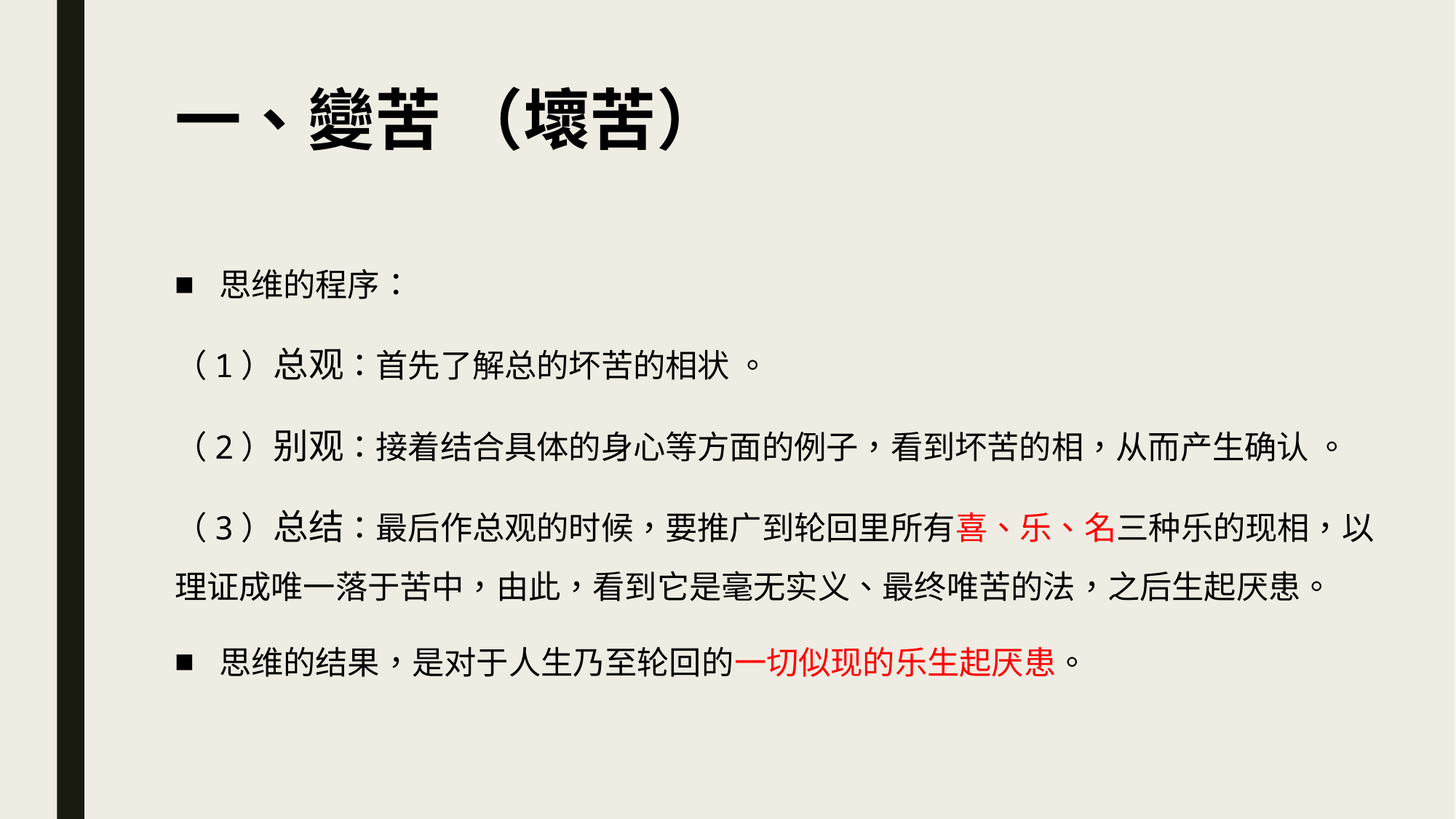

# 一、變苦 （壞苦）
思维的程序：
（1）总观：首先了解总的坏苦的相状 。
（2）别观：接着结合具体的身心等方面的例子，看到坏苦的相，从而产生确认 。
（3）总结：最后作总观的时候，要推广到轮回里所有喜、乐、名三种乐的现相，以理证成唯一落于苦中，由此，看到它是毫无实义、最终唯苦的法，之后生起厌患。
思维的结果，是对于人生乃至轮回的一切似现的乐生起厌患。